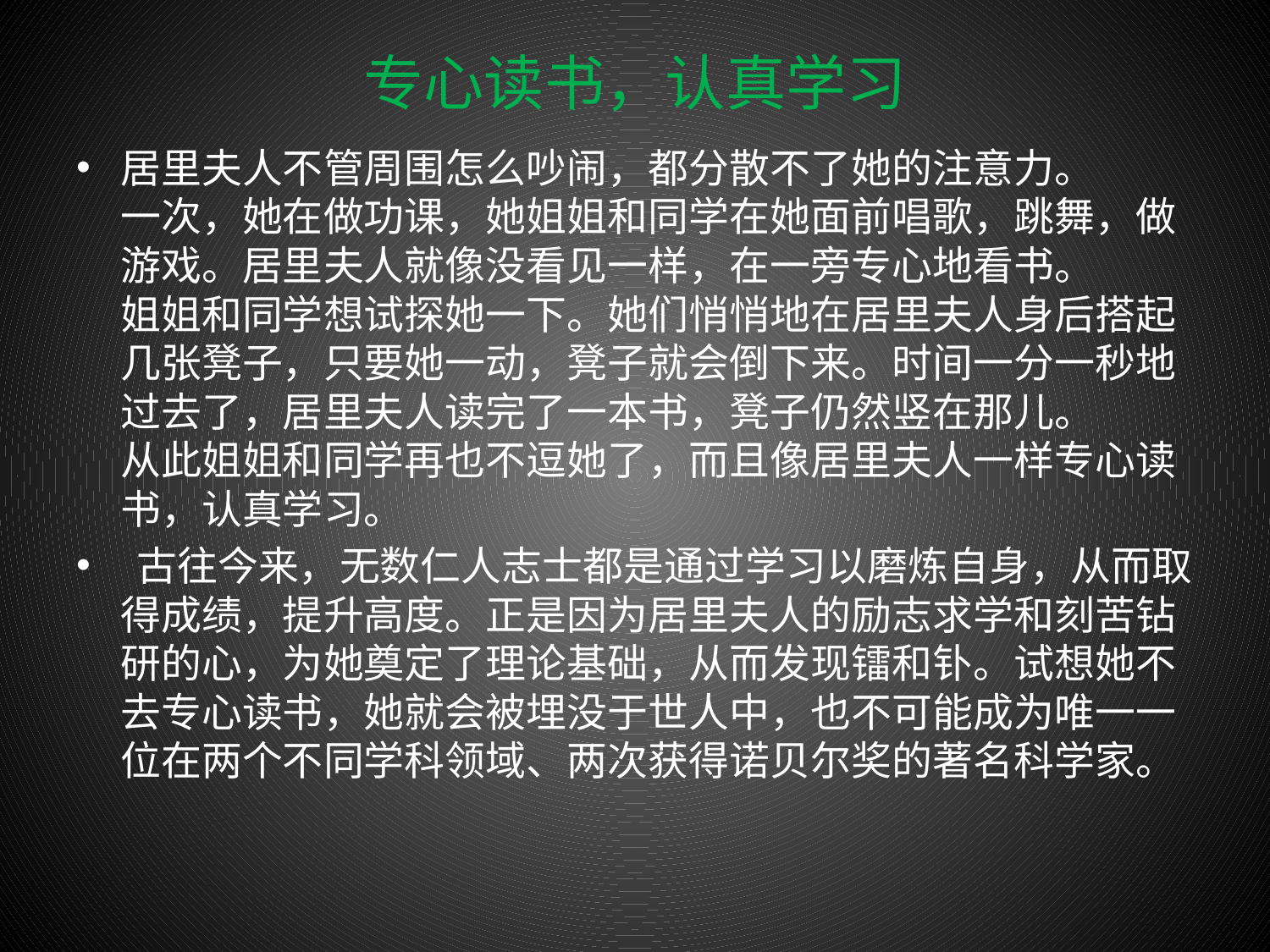

# 专心读书，认真学习
居里夫人不管周围怎么吵闹，都分散不了她的注意力。
一次，她在做功课，她姐姐和同学在她面前唱歌，跳舞，做游戏。居里夫人就像没看见一样，在一旁专心地看书。
姐姐和同学想试探她一下。她们悄悄地在居里夫人身后搭起几张凳子，只要她一动，凳子就会倒下来。时间一分一秒地过去了，居里夫人读完了一本书，凳子仍然竖在那儿。
从此姐姐和同学再也不逗她了，而且像居里夫人一样专心读书，认真学习。
 古往今来，无数仁人志士都是通过学习以磨炼自身，从而取得成绩，提升高度。正是因为居里夫人的励志求学和刻苦钻研的心，为她奠定了理论基础，从而发现镭和钋。试想她不去专心读书，她就会被埋没于世人中，也不可能成为唯一一位在两个不同学科领域、两次获得诺贝尔奖的著名科学家。